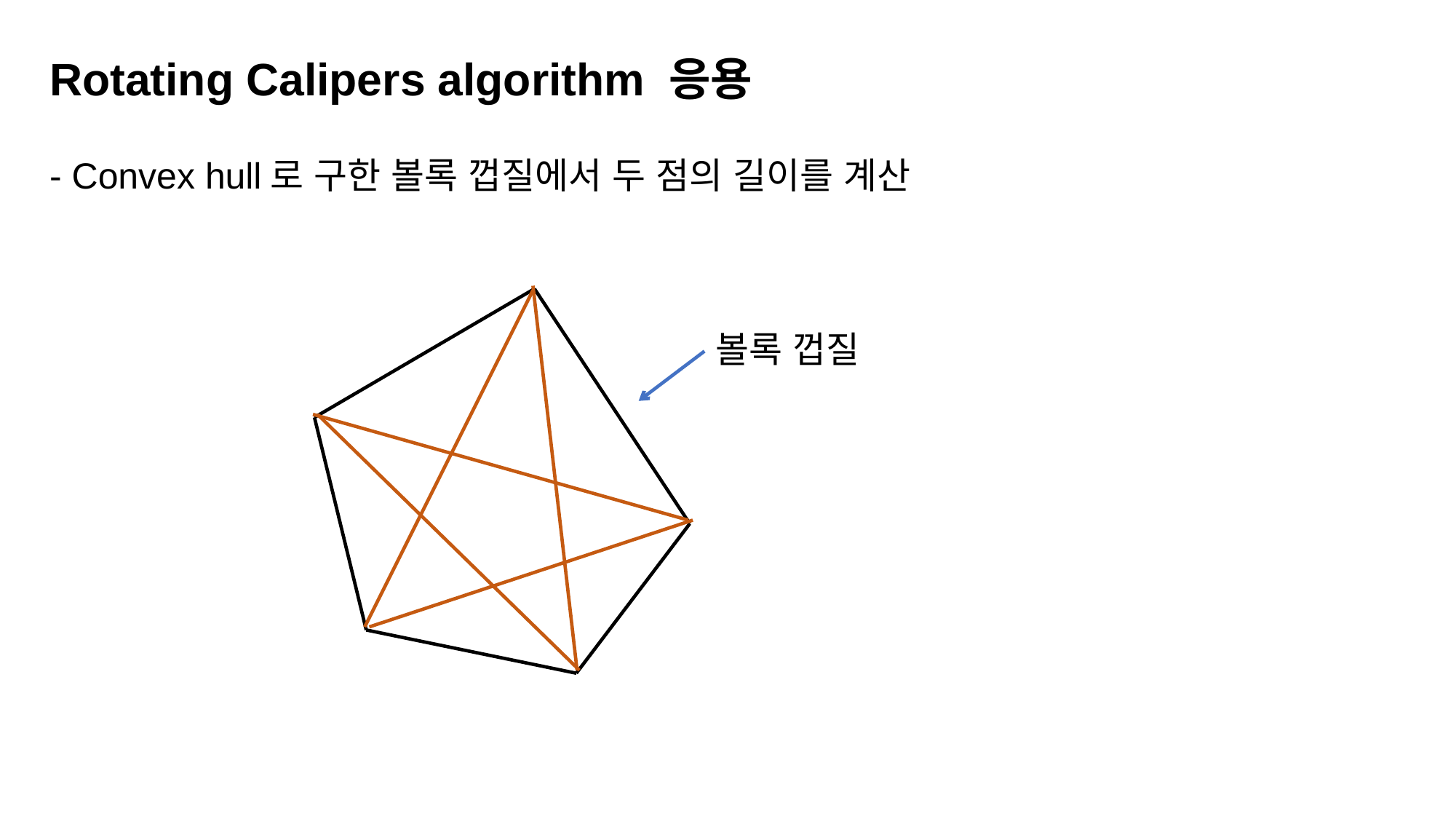

# Rotating Calipers algorithm 응용
- Convex hull로 구한 볼록 껍질에서 두 점의 길이를 계산

볼록 껍질